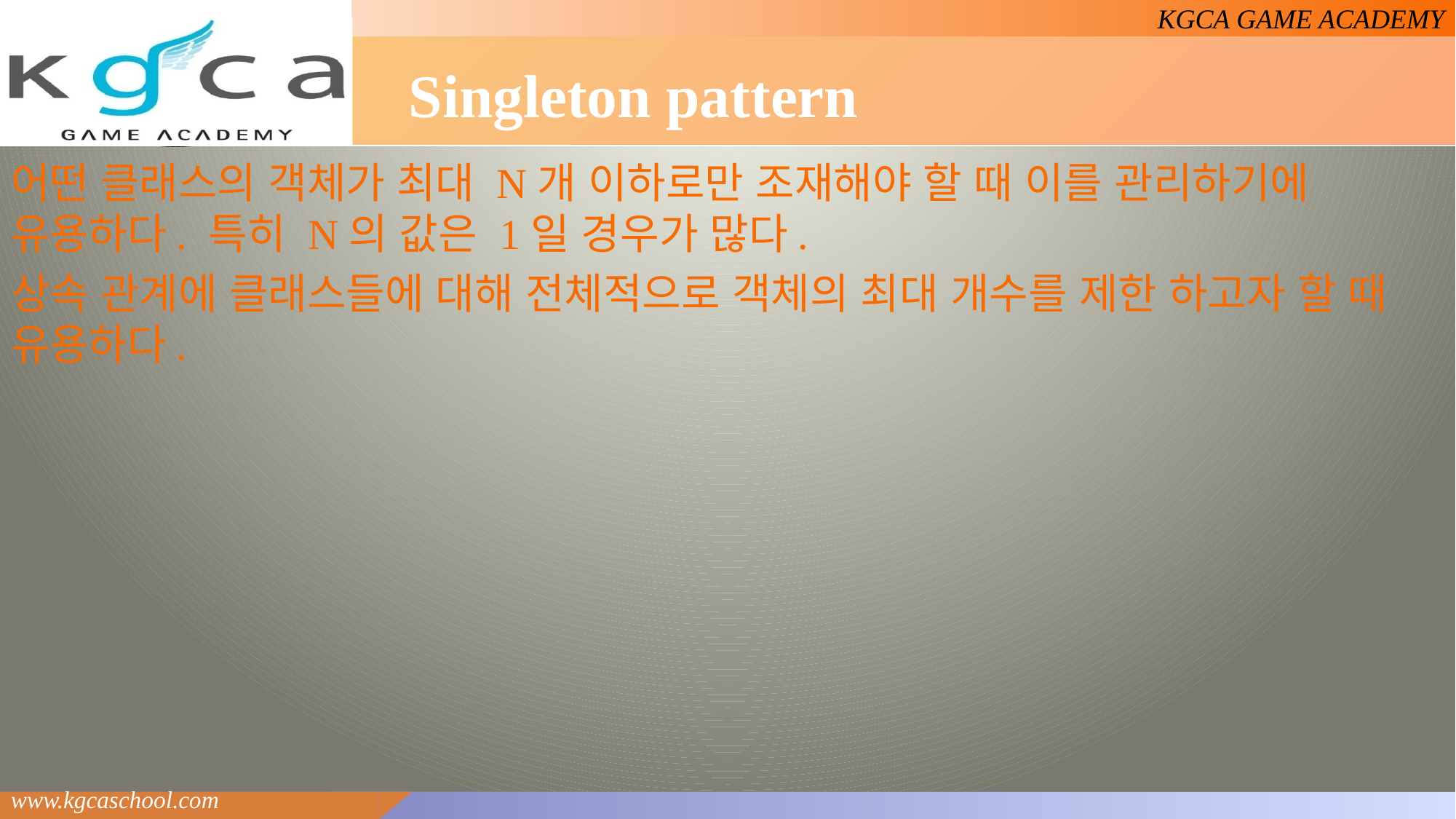

# Singleton pattern
어떤 클래스의 객체가 최대 N개 이하로만 조재해야 할 때 이를 관리하기에 유용하다. 특히 N의 값은 1일 경우가 많다.
상속 관계에 클래스들에 대해 전체적으로 객체의 최대 개수를 제한 하고자 할 때 유용하다.